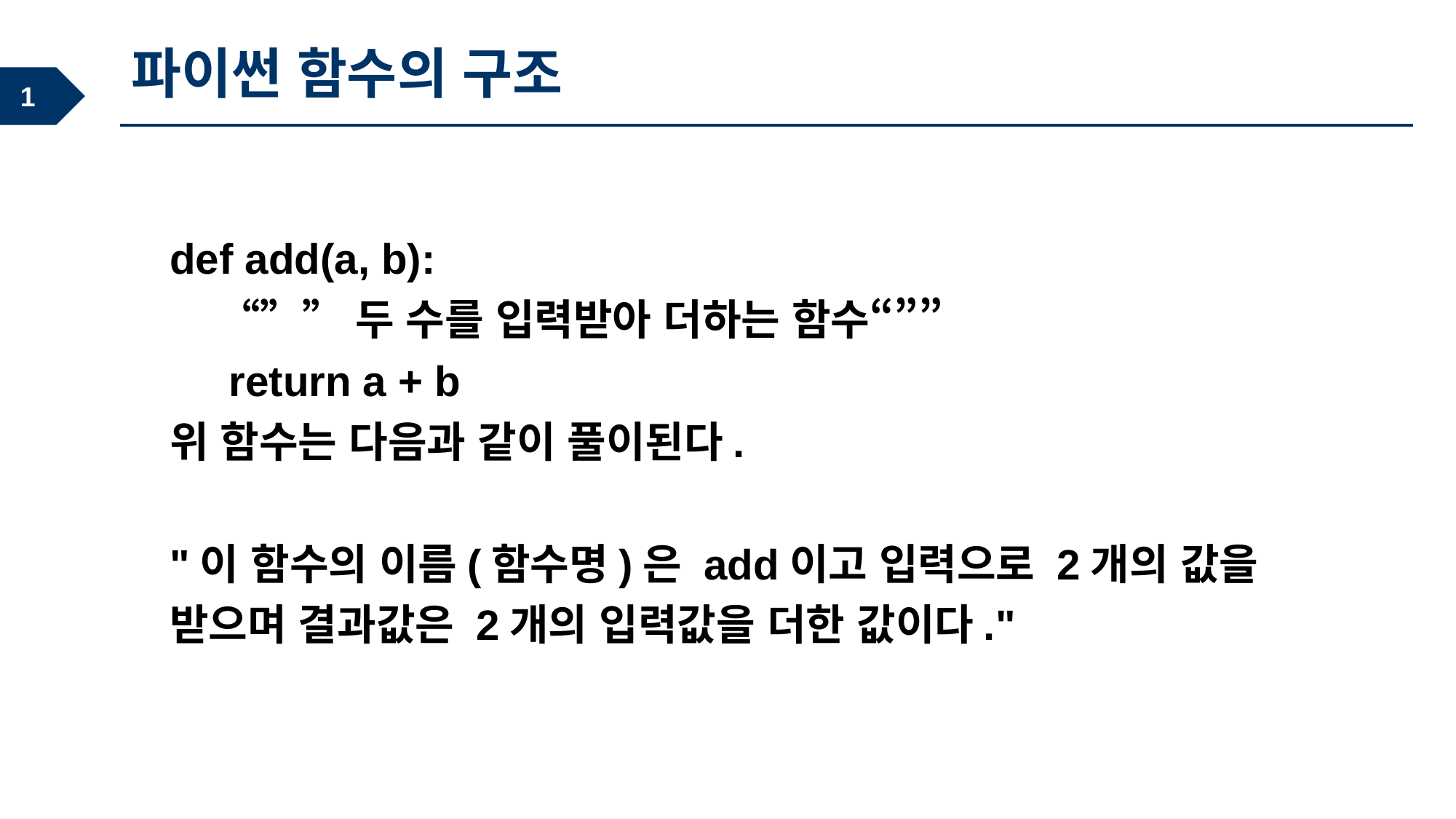

파이썬 함수의 구조
def add(a, b):
     “””두 수를 입력받아 더하는 함수“””
     return a + b
위 함수는 다음과 같이 풀이된다.

"이 함수의 이름(함수명)은 add이고 입력으로 2개의 값을 받으며 결과값은 2개의 입력값을 더한 값이다."